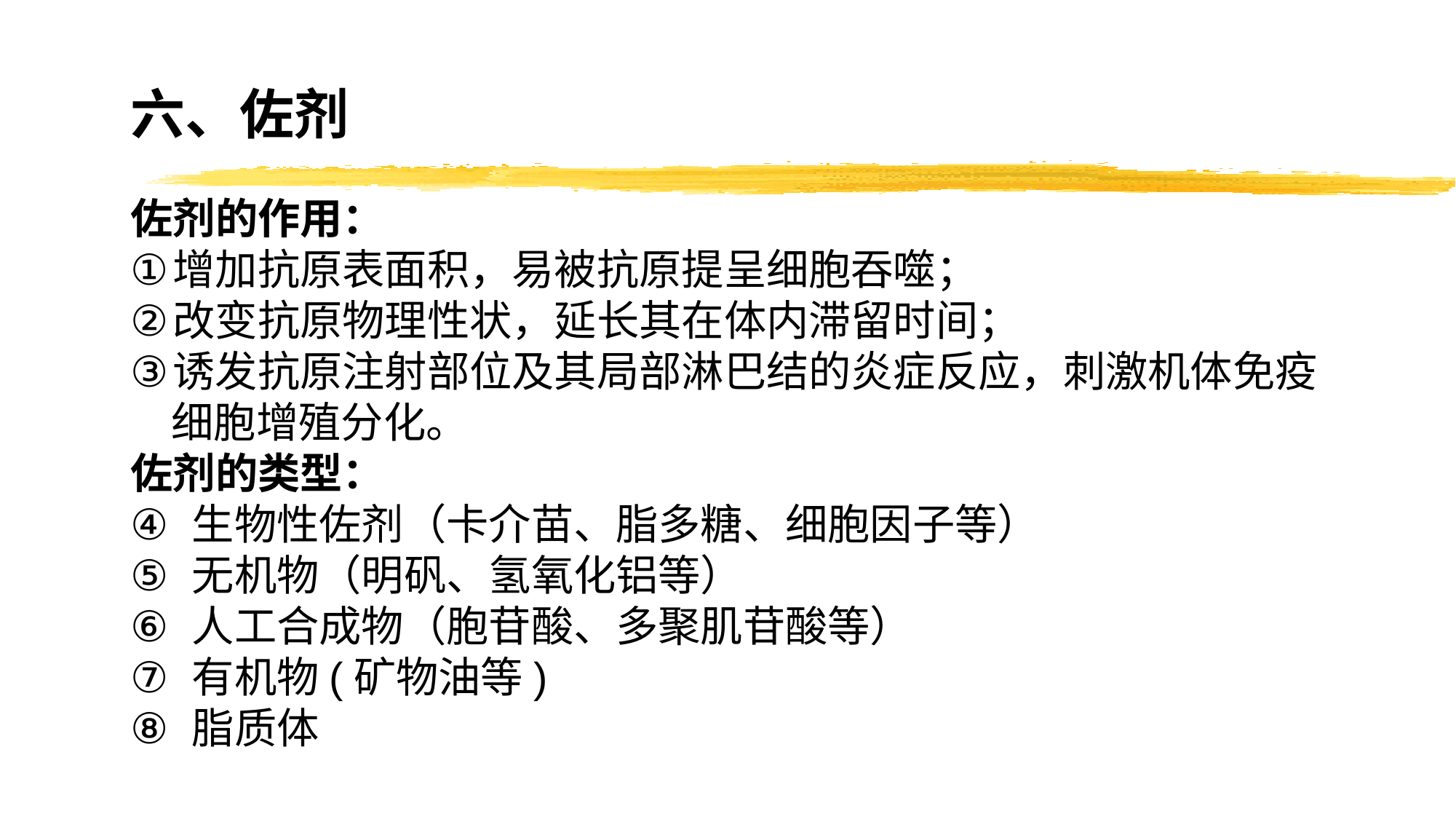

六、佐剂
佐剂的作用：
增加抗原表面积，易被抗原提呈细胞吞噬；
改变抗原物理性状，延长其在体内滞留时间；
诱发抗原注射部位及其局部淋巴结的炎症反应，刺激机体免疫细胞增殖分化。
佐剂的类型：
生物性佐剂（卡介苗、脂多糖、细胞因子等）
无机物（明矾、氢氧化铝等）
人工合成物（胞苷酸、多聚肌苷酸等）
有机物(矿物油等)
脂质体